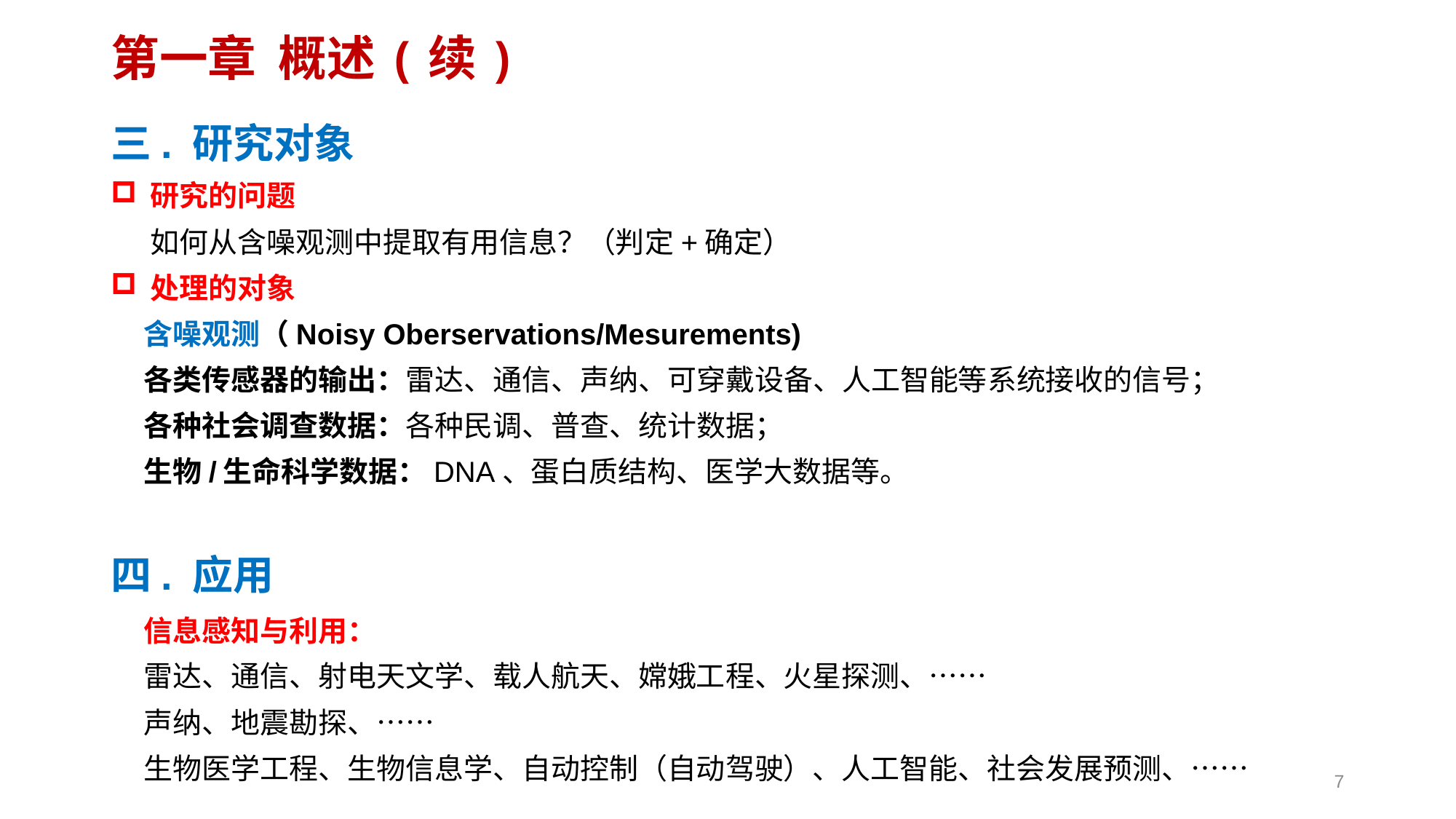

# 第一章  概述(续)
三. 研究对象
 研究的问题
     如何从含噪观测中提取有用信息？（判定+确定）
 处理的对象
    含噪观测（Noisy Oberservations/Mesurements)
    各类传感器的输出：雷达、通信、声纳、可穿戴设备、人工智能等系统接收的信号；
    各种社会调查数据：各种民调、普查、统计数据；
    生物/生命科学数据：DNA、蛋白质结构、医学大数据等。

四. 应用
    信息感知与利用：
    雷达、通信、射电天文学、载人航天、嫦娥工程、火星探测、……
    声纳、地震勘探、……
    生物医学工程、生物信息学、自动控制（自动驾驶）、人工智能、社会发展预测、……

7